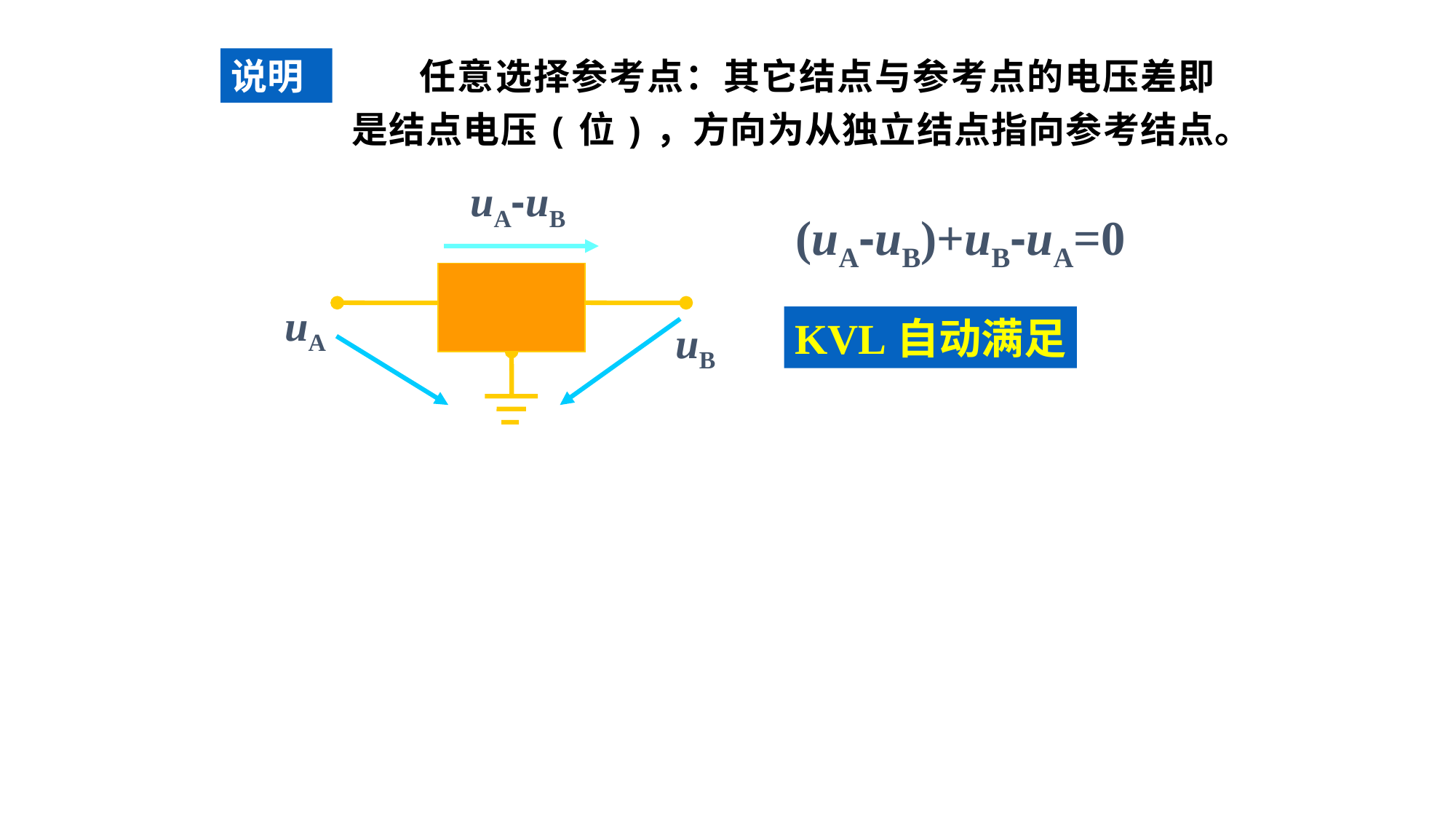

任意选择参考点：其它结点与参考点的电压差即是结点电压(位)，方向为从独立结点指向参考结点。
说明
uA-uB

(uA-uB)+uB-uA=0

uA

uB

KVL自动满足